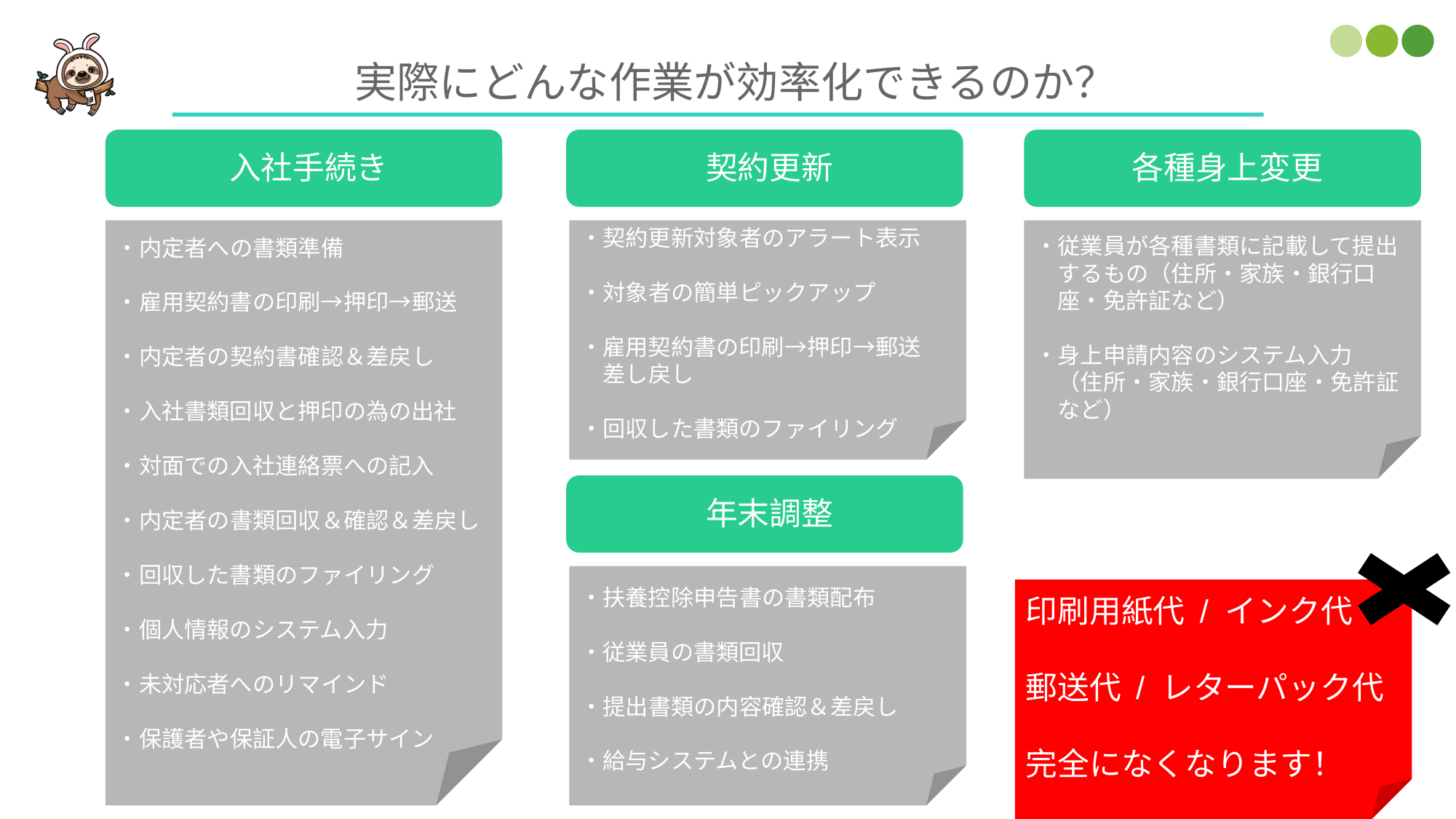

実際にどんな作業が効率化できるのか？

契約更新
入社手続き
各種身上変更

・内定者への書類準備
・雇用契約書の印刷→押印→郵送
・内定者の契約書確認＆差戻し
・入社書類回収と押印の為の出社
・対面での入社連絡票への記入
・内定者の書類回収＆確認＆差戻し
・回収した書類のファイリング
・個人情報のシステム入力
・未対応者へのリマインド
・保護者や保証人の電子サイン

・契約更新対象者のアラート表示
・対象者の簡単ピックアップ
・雇用契約書の印刷→押印→郵送
　差し戻し
・回収した書類のファイリング

・従業員が各種書類に記載して提出　するもの（住所・家族・銀行口　　座・免許証など）
・身上申請内容のシステム入力
　（住所・家族・銀行口座・免許証　など）

②人件費の削減
契約更新

年末調整

・扶養控除申告書の書類配布
・従業員の書類回収
・提出書類の内容確認＆差戻し
・給与システムとの連携

印刷用紙代 / インク代
郵送代 / レターパック代
完全になくなります！